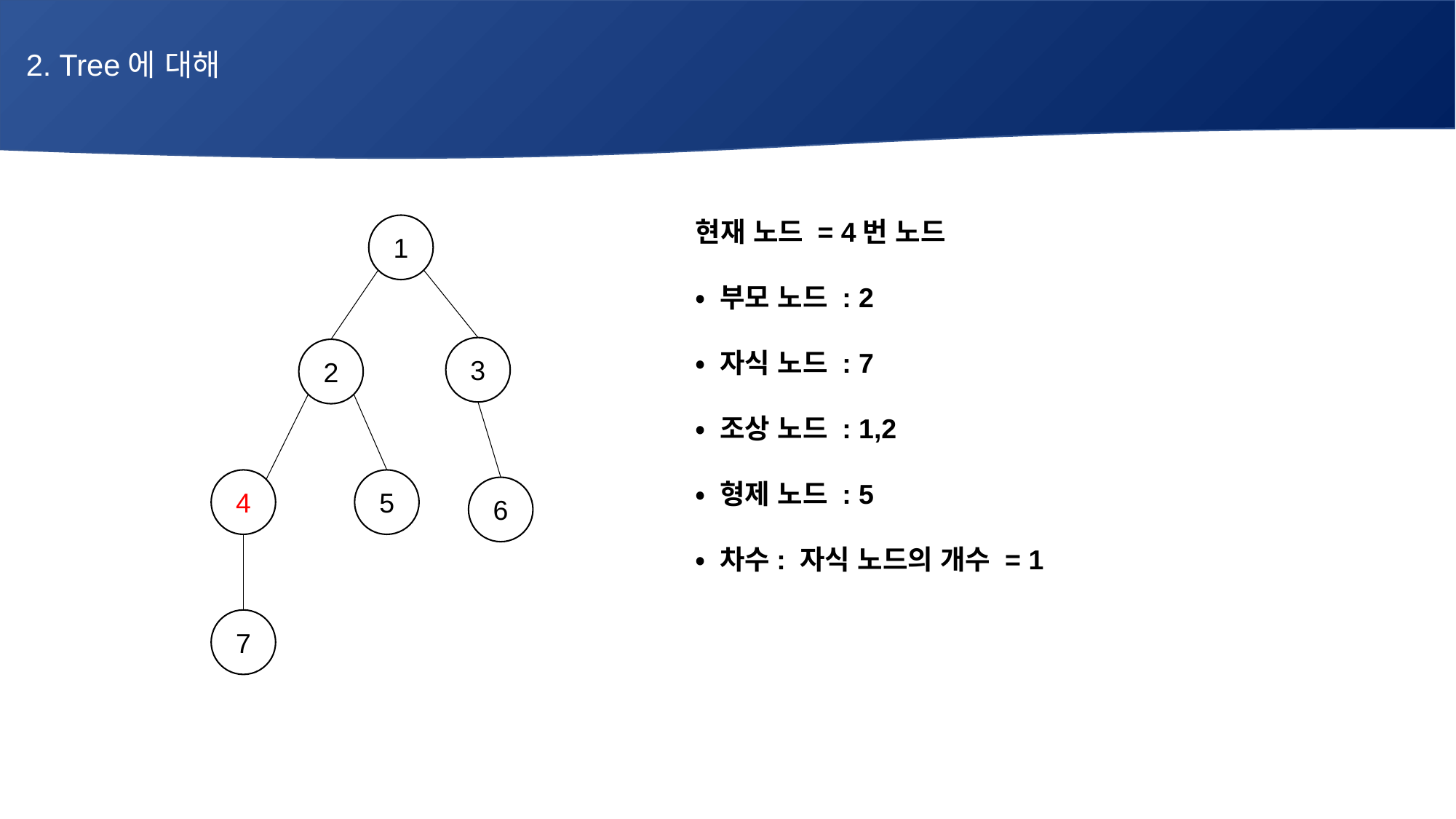

2. Tree에 대해
# 매주 1 과제 LV2
현재 노드 = 4번 노드

• 부모 노드 : 2

• 자식 노드 : 7

• 조상 노드 : 1,2

• 형제 노드 : 5

• 차수: 자식 노드의 개수 = 1
1
3
2
4
5
6
7